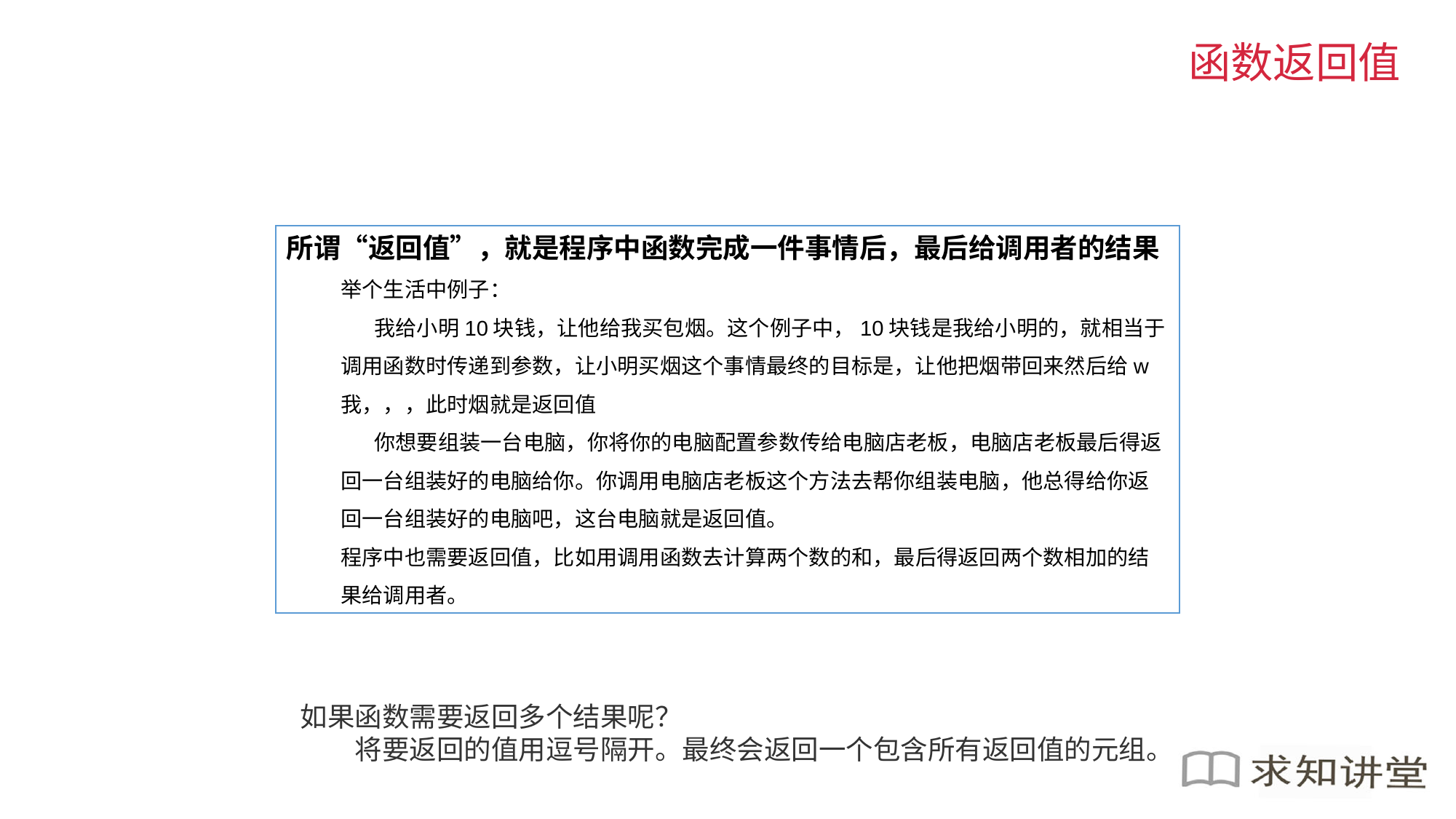

函数返回值
所谓“返回值”，就是程序中函数完成一件事情后，最后给调用者的结果
举个生活中例子：
      我给小明10块钱，让他给我买包烟。这个例子中，10块钱是我给小明的，就相当于调用函数时传递到参数，让小明买烟这个事情最终的目标是，让他把烟带回来然后给w我，，，此时烟就是返回值
      你想要组装一台电脑，你将你的电脑配置参数传给电脑店老板，电脑店老板最后得返回一台组装好的电脑给你。你调用电脑店老板这个方法去帮你组装电脑，他总得给你返回一台组装好的电脑吧，这台电脑就是返回值。
程序中也需要返回值，比如用调用函数去计算两个数的和，最后得返回两个数相加的结果给调用者。
如果函数需要返回多个结果呢？
将要返回的值用逗号隔开。最终会返回一个包含所有返回值的元组。